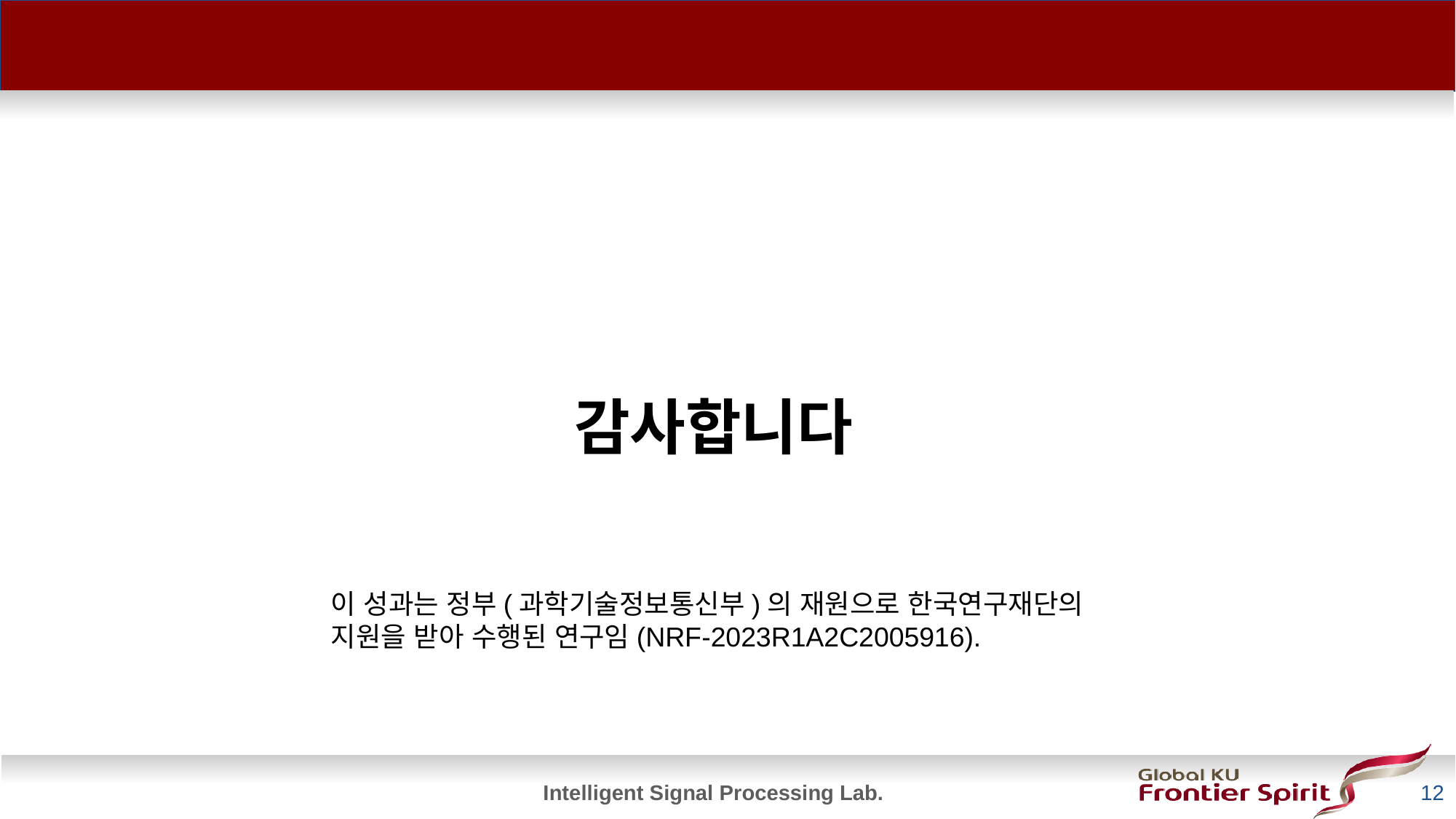

# 감사합니다
이 성과는 정부(과학기술정보통신부)의 재원으로 한국연구재단의 지원을 받아 수행된 연구임(NRF-2023R1A2C2005916).
12